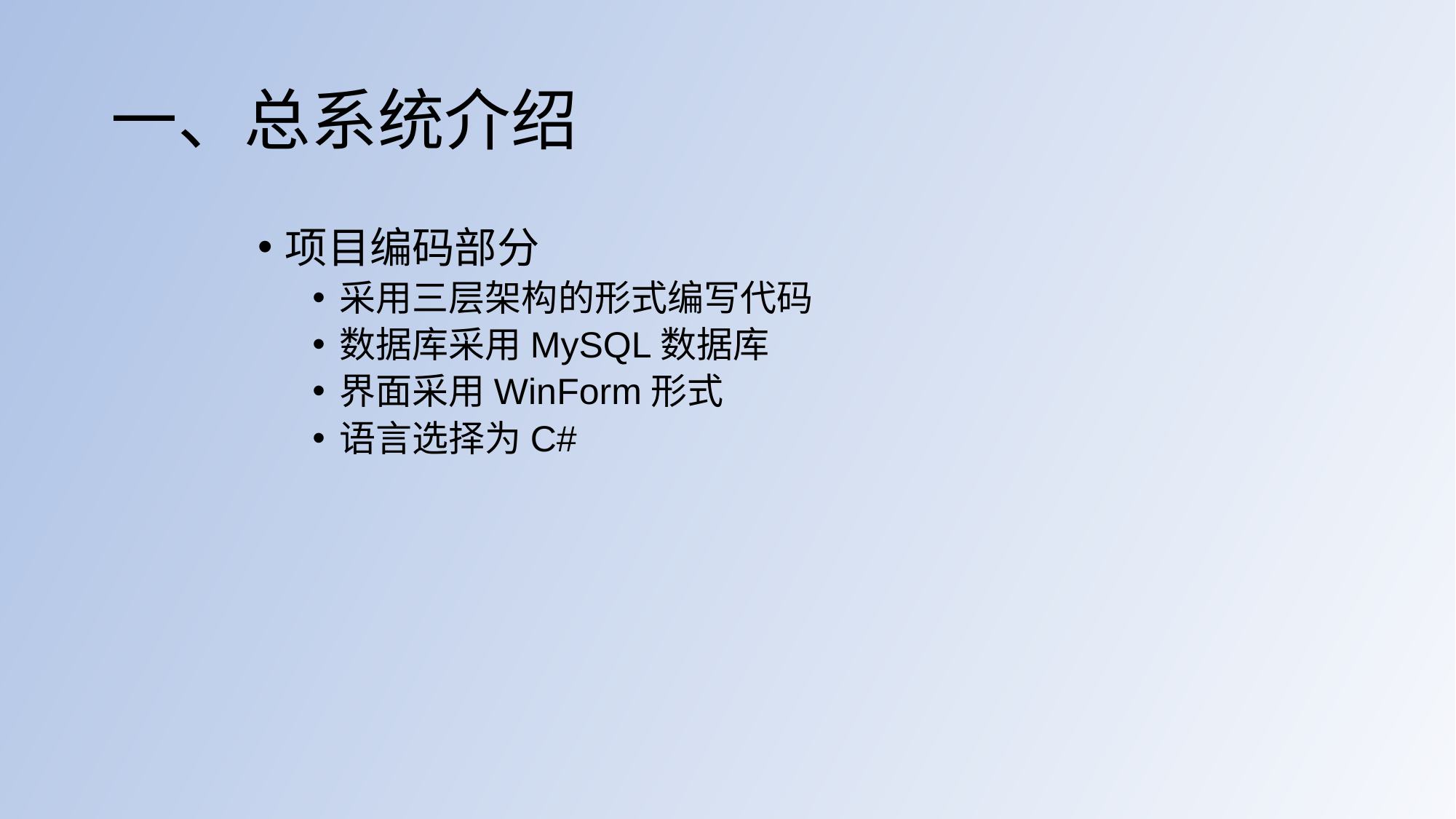

# 一、总系统介绍
项目编码部分
采用三层架构的形式编写代码
数据库采用MySQL数据库
界面采用Win Form形式
语言选择为C#